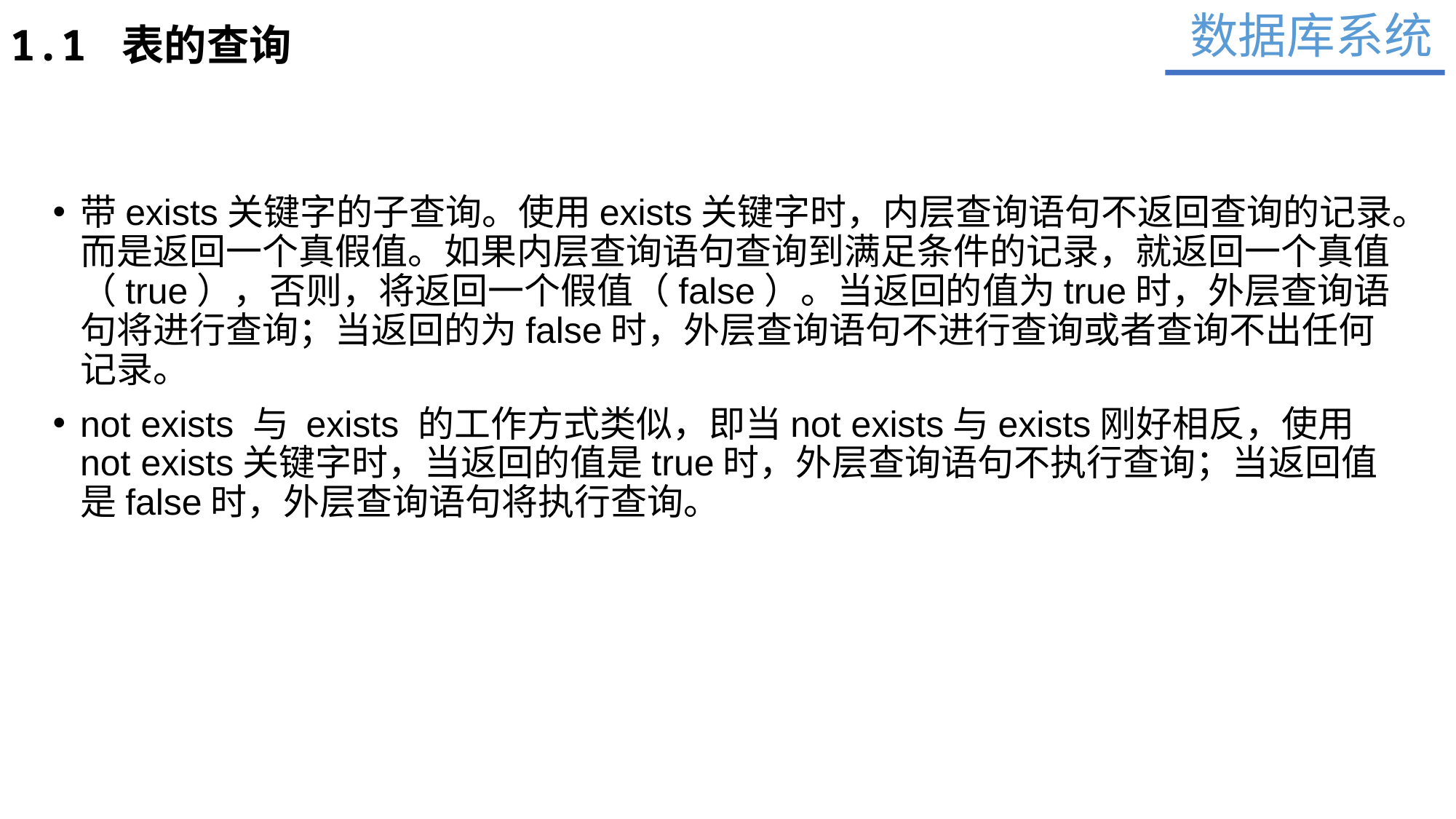

数据库系统
1.1 表的查询

带exists关键字的子查询。使用exists关键字时，内层查询语句不返回查询的记录。而是返回一个真假值。如果内层查询语句查询到满足条件的记录，就返回一个真值（true），否则，将返回一个假值（false）。当返回的值为true时，外层查询语句将进行查询；当返回的为false时，外层查询语句不进行查询或者查询不出任何记录。
not exists 与 exists 的工作方式类似，即当not exists与exists刚好相反，使用not exists关键字时，当返回的值是true时，外层查询语句不执行查询；当返回值是false时，外层查询语句将执行查询。